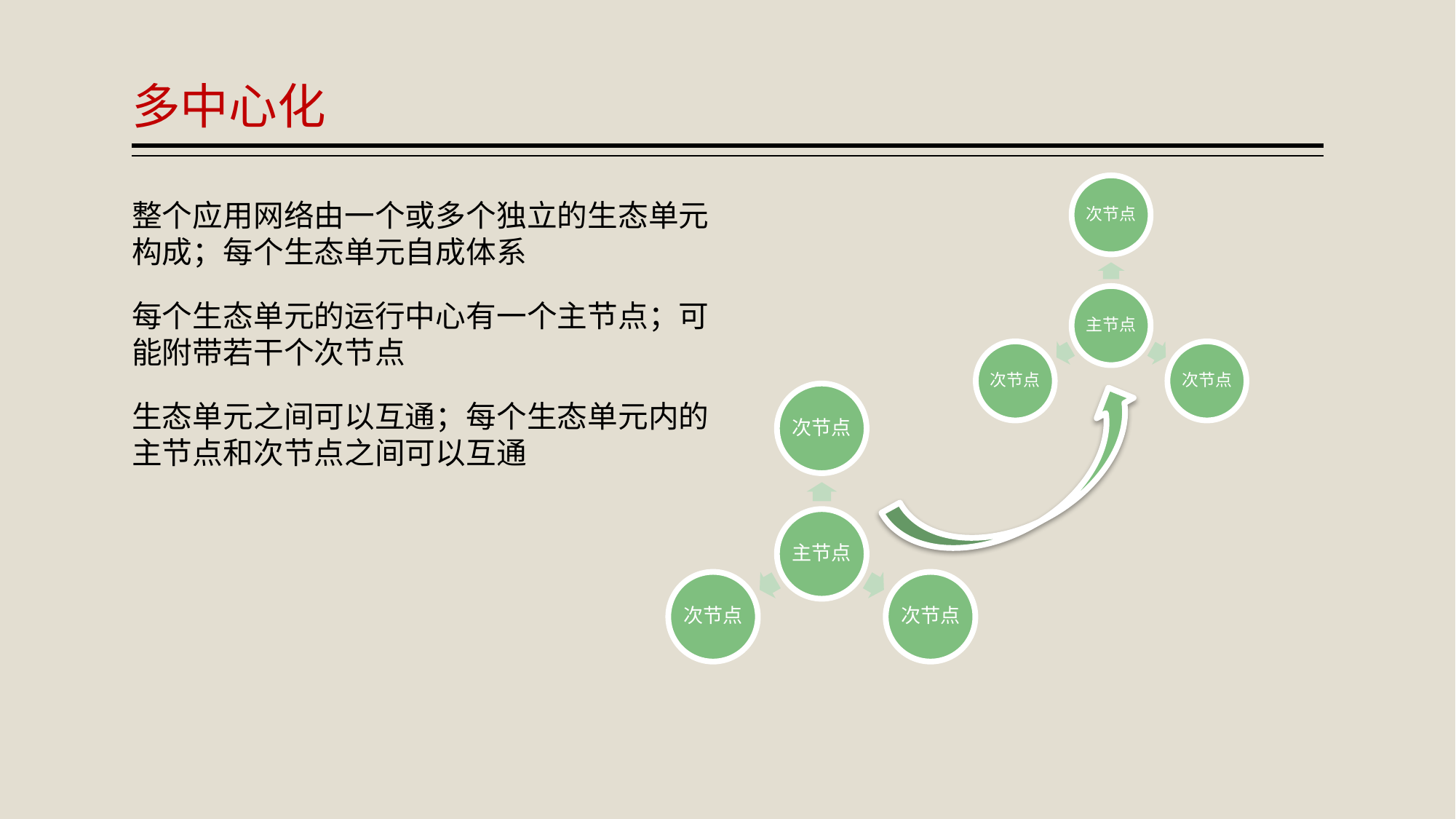

# 多中心化
主节点

次节点

次节点

次节点
整个应用网络由一个或多个独立的生态单元构成；每个生态单元自成体系
每个生态单元的运行中心有一个主节点；可能附带若干个次节点
生态单元之间可以互通；每个生态单元内的主节点和次节点之间可以互通
主节点

次节点

次节点

次节点